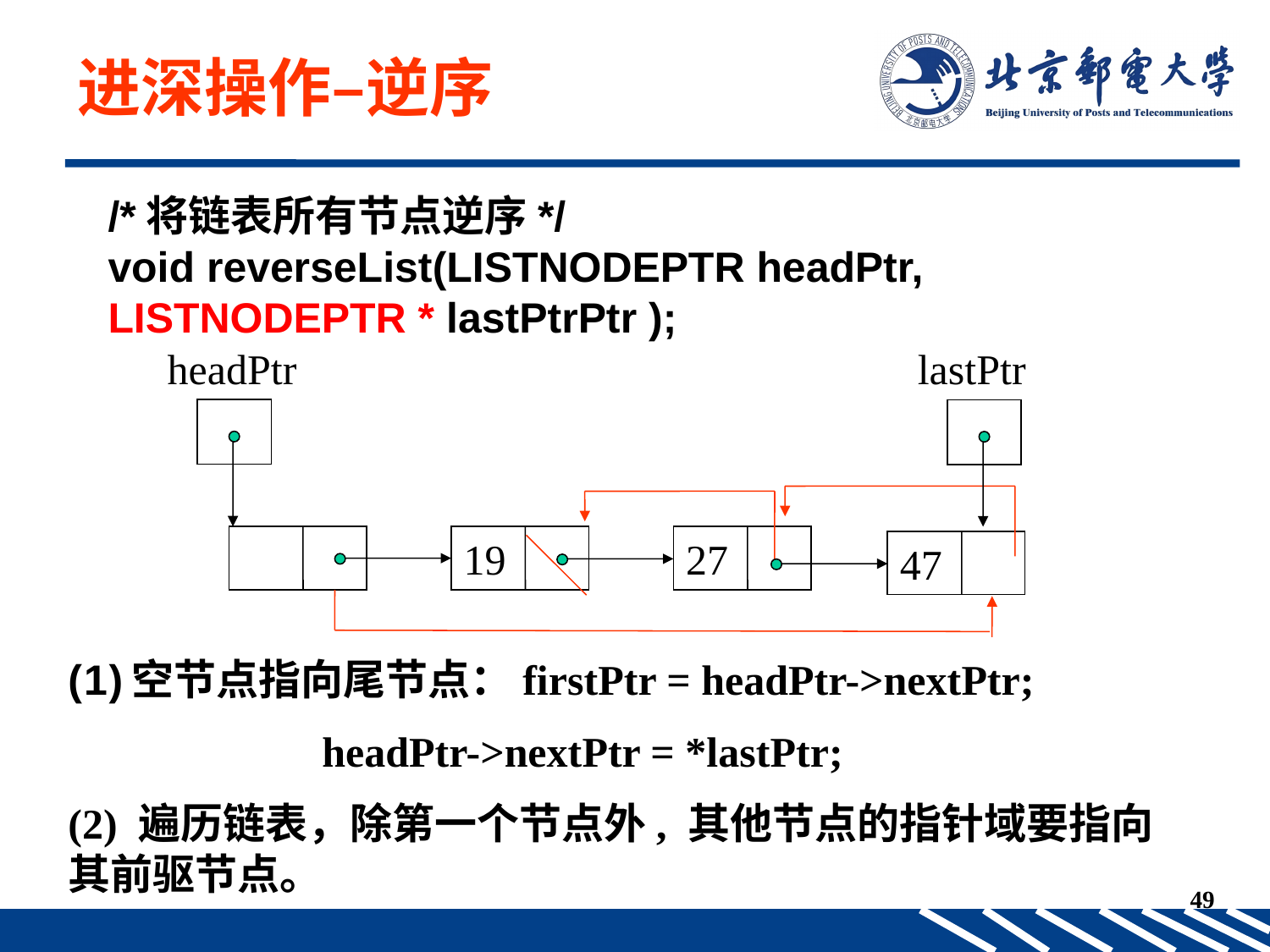

进深操作–逆序
/*将链表所有节点逆序*/
void reverseList(LISTNODEPTR headPtr, LISTNODEPTR * lastPtrPtr );
headPtr

lastPtr

19

27

47

空节点指向尾节点：firstPtr = headPtr->nextPtr;
		headPtr->nextPtr = *lastPtr;
(2) 遍历链表，除第一个节点外, 其他节点的指针域要指向其前驱节点。
49